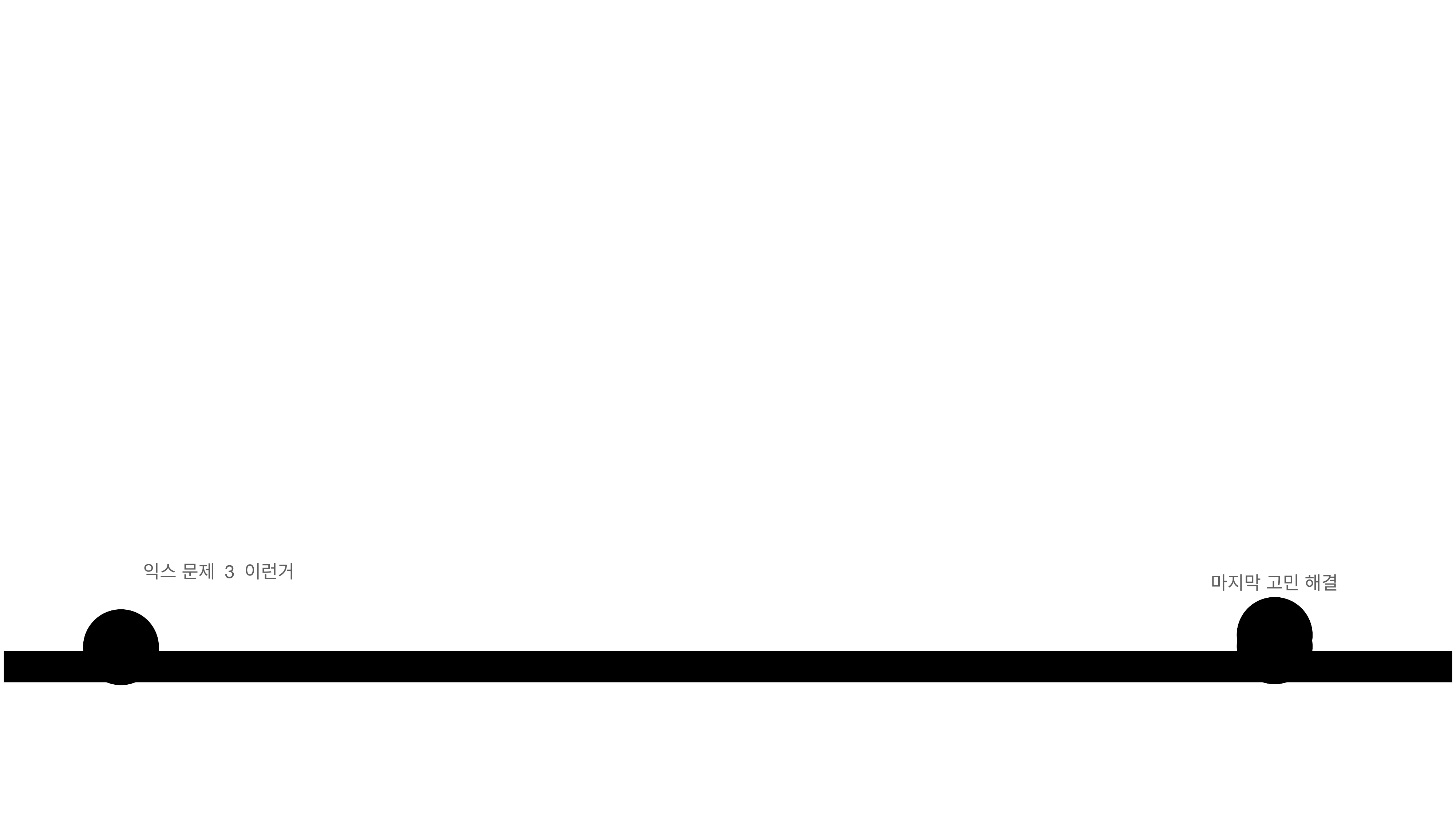

익스 문제 3 이런거
마지막 고민 해결